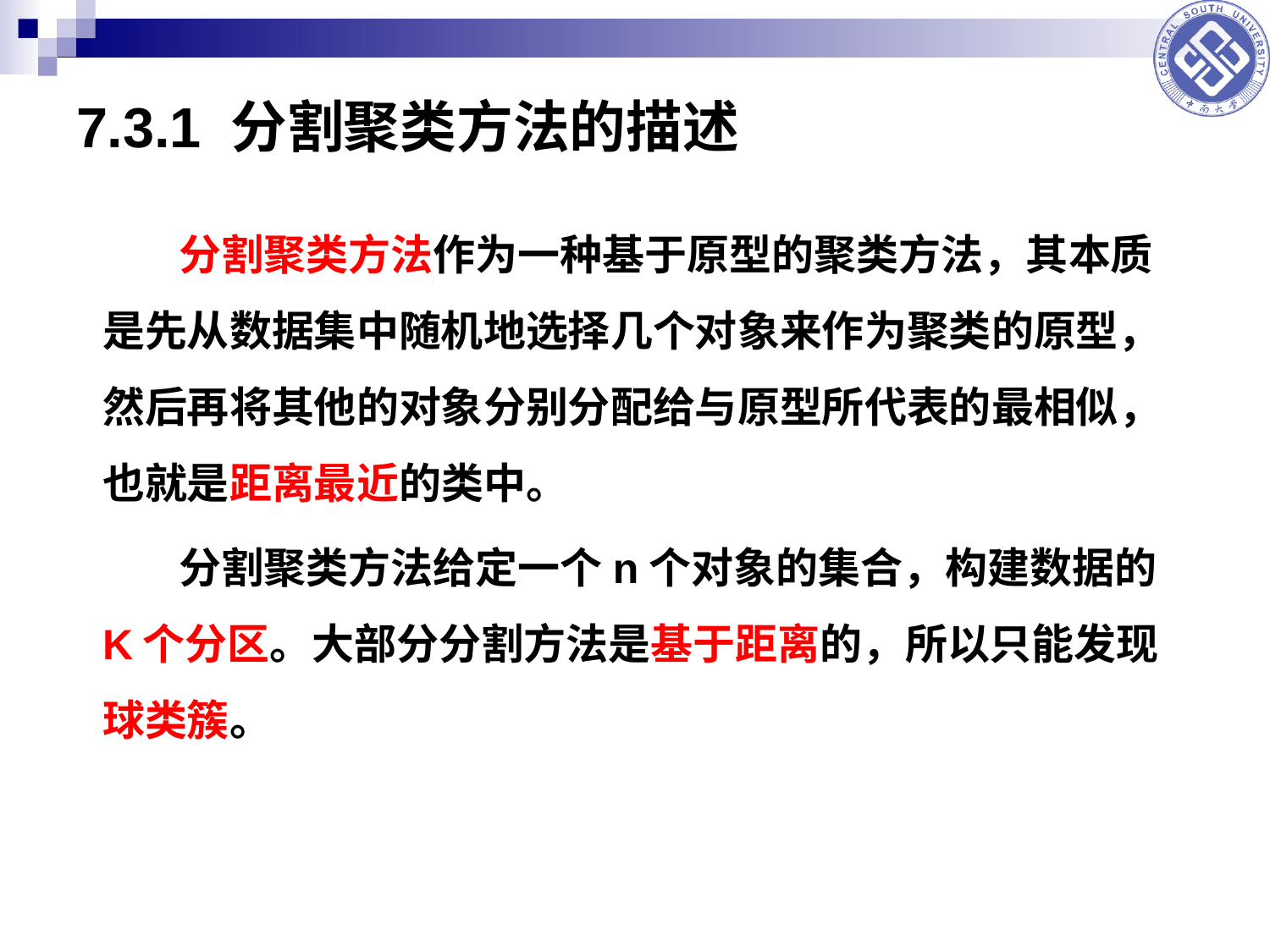

# 7.3.1 分割聚类方法的描述
       分割聚类方法作为一种基于原型的聚类方法，其本质是先从数据集中随机地选择几个对象来作为聚类的原型，然后再将其他的对象分别分配给与原型所代表的最相似，也就是距离最近的类中。
       分割聚类方法给定一个n个对象的集合，构建数据的K个分区。大部分分割方法是基于距离的，所以只能发现球类簇。